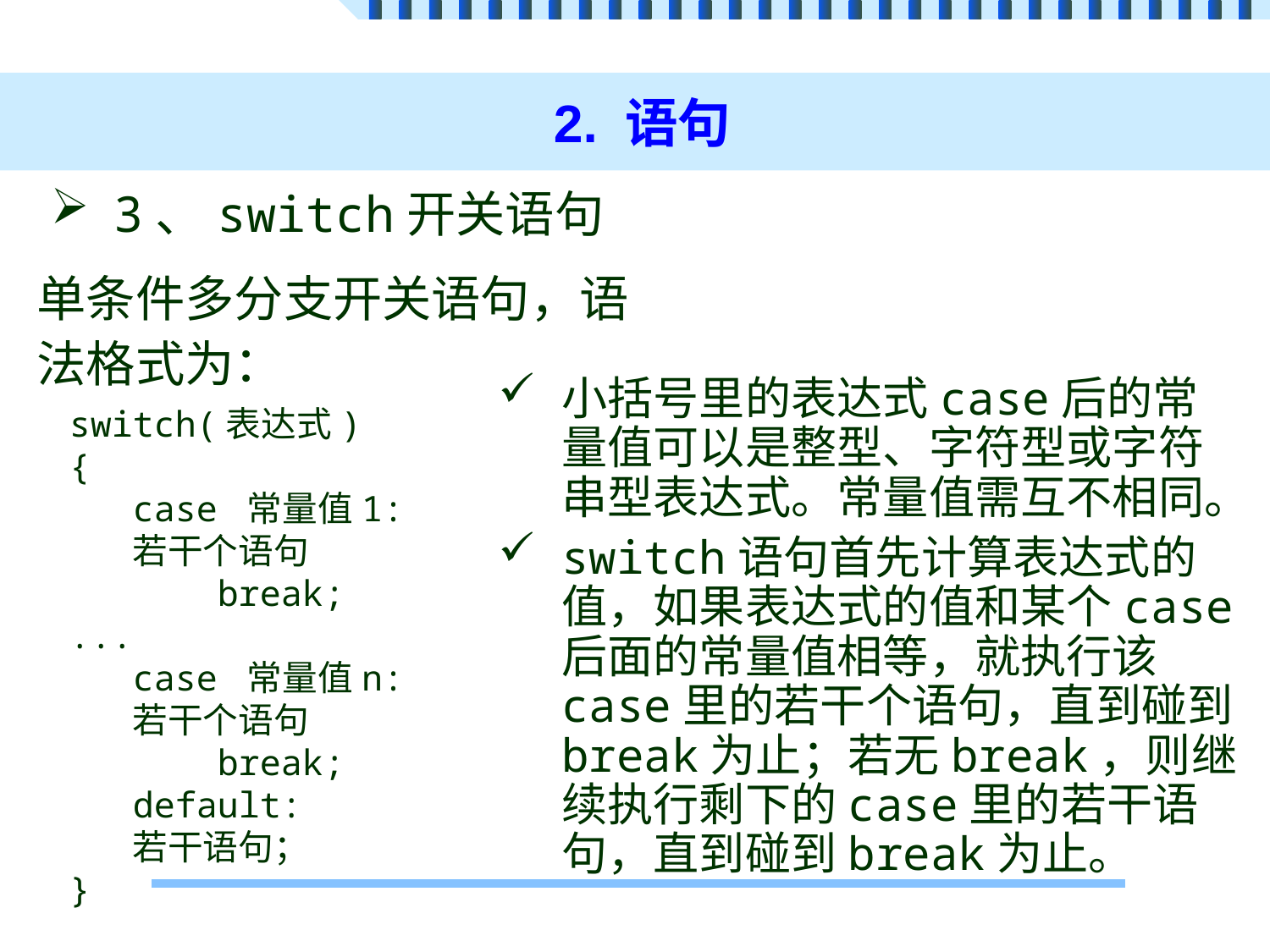

# 2. 语句
3、switch开关语句
单条件多分支开关语句，语法格式为：
小括号里的表达式case后的常量值可以是整型、字符型或字符串型表达式。常量值需互不相同。
switch语句首先计算表达式的值，如果表达式的值和某个case后面的常量值相等，就执行该case里的若干个语句，直到碰到break为止；若无break，则继续执行剩下的case里的若干语句，直到碰到break为止。
switch(表达式)
{
   case 常量值1:
       若干个语句
       break;
...
   case 常量值n:
       若干个语句
       break;
   default:
       若干语句；
}